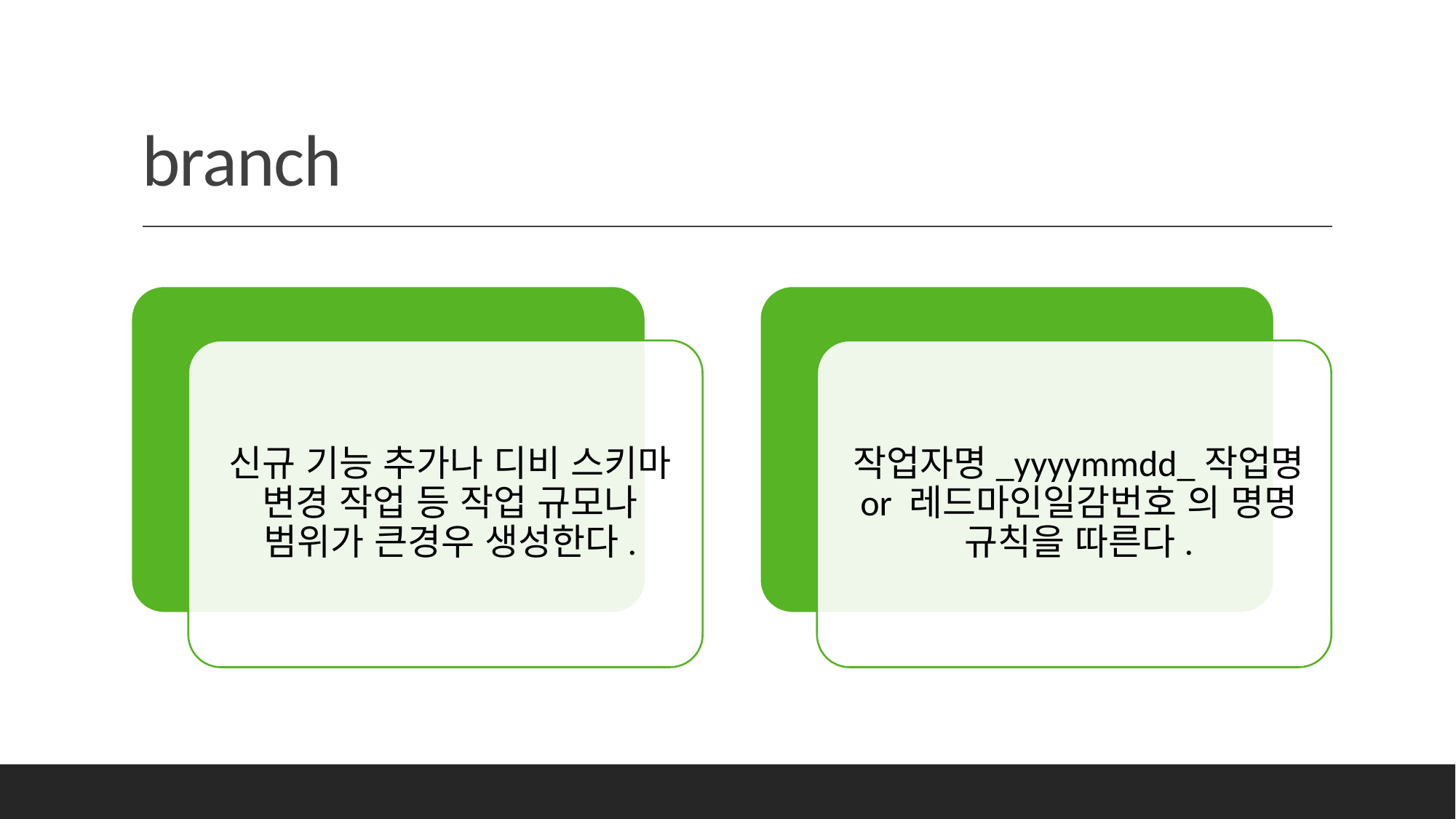

# branch
신규 기능 추가나 디비 스키마 변경 작업 등 작업 규모나 범위가 큰경우 생성한다.
작업자명_yyyymmdd_작업명 or 레드마인일감번호 의 명명 규칙을 따른다.